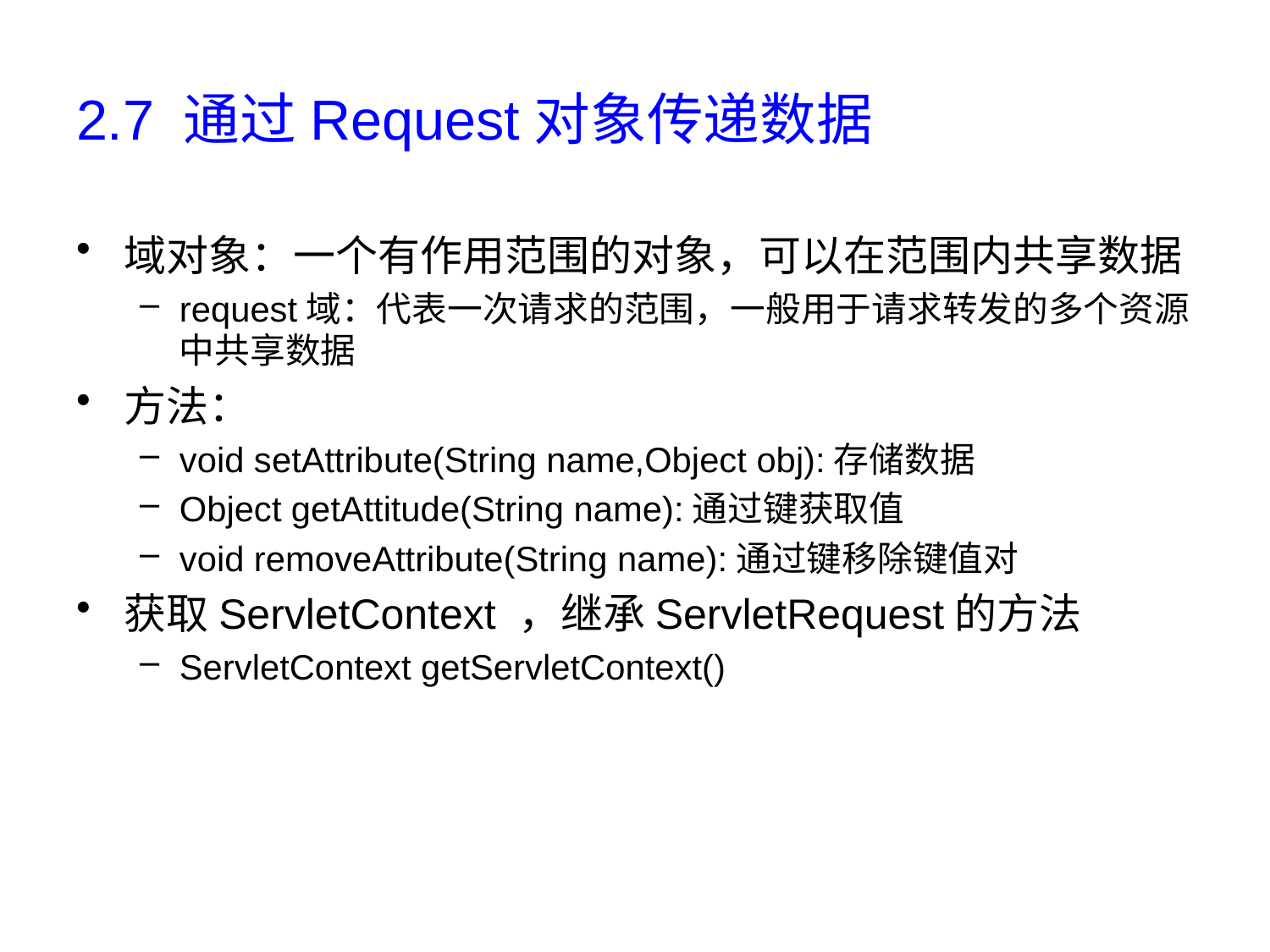

# 2.7 通过Request对象传递数据
域对象：一个有作用范围的对象，可以在范围内共享数据
request域：代表一次请求的范围，一般用于请求转发的多个资源中共享数据
方法：
void setAttribute(String name,Object obj):存储数据
Object getAttitude(String name):通过键获取值
void removeAttribute(String name):通过键移除键值对
获取ServletContext ，继承ServletRequest的方法
ServletContext getServletContext()